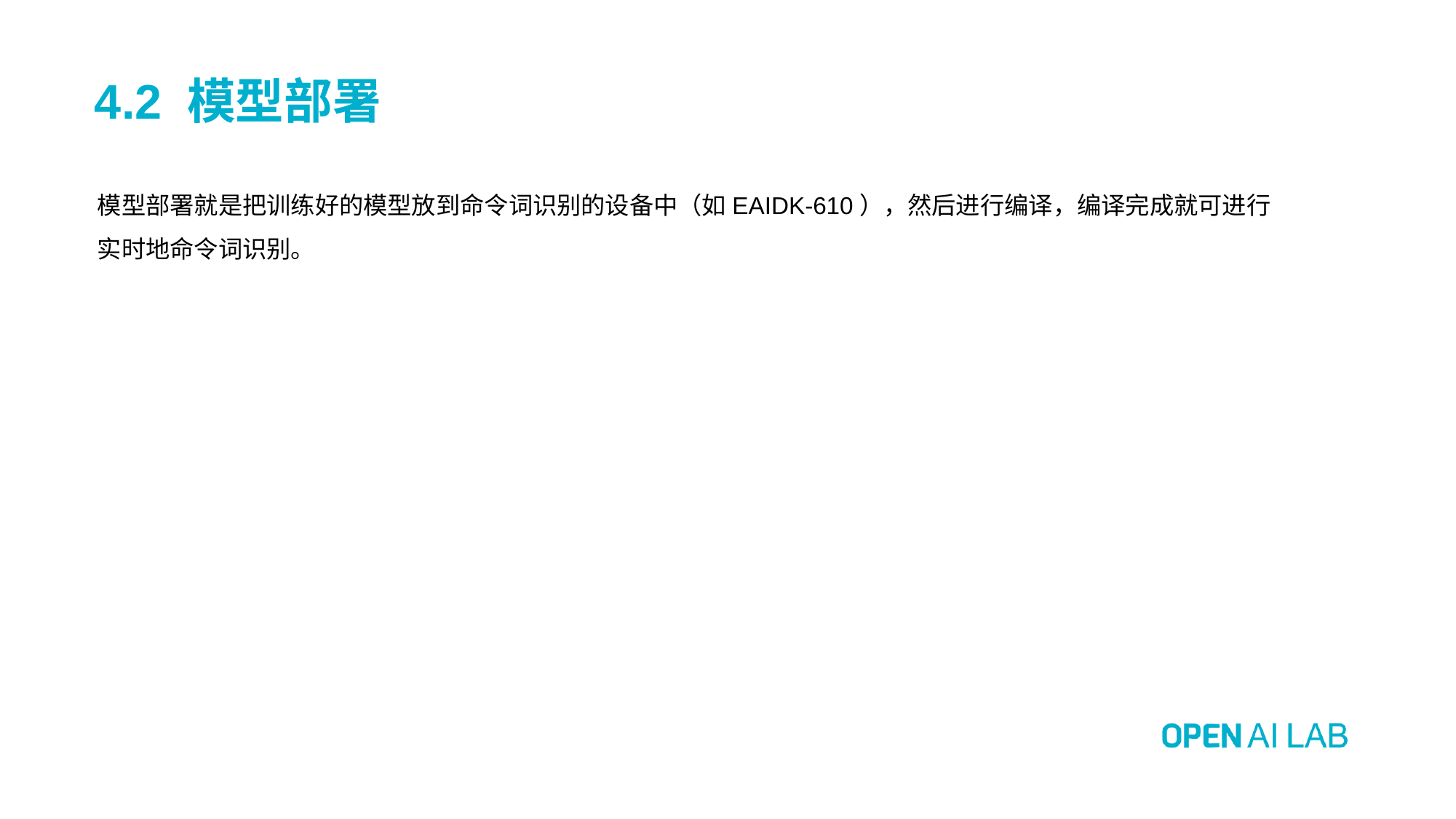

# 4.2 模型部署
模型部署就是把训练好的模型放到命令词识别的设备中（如EAIDK-610），然后进行编译，编译完成就可进行
实时地命令词识别。